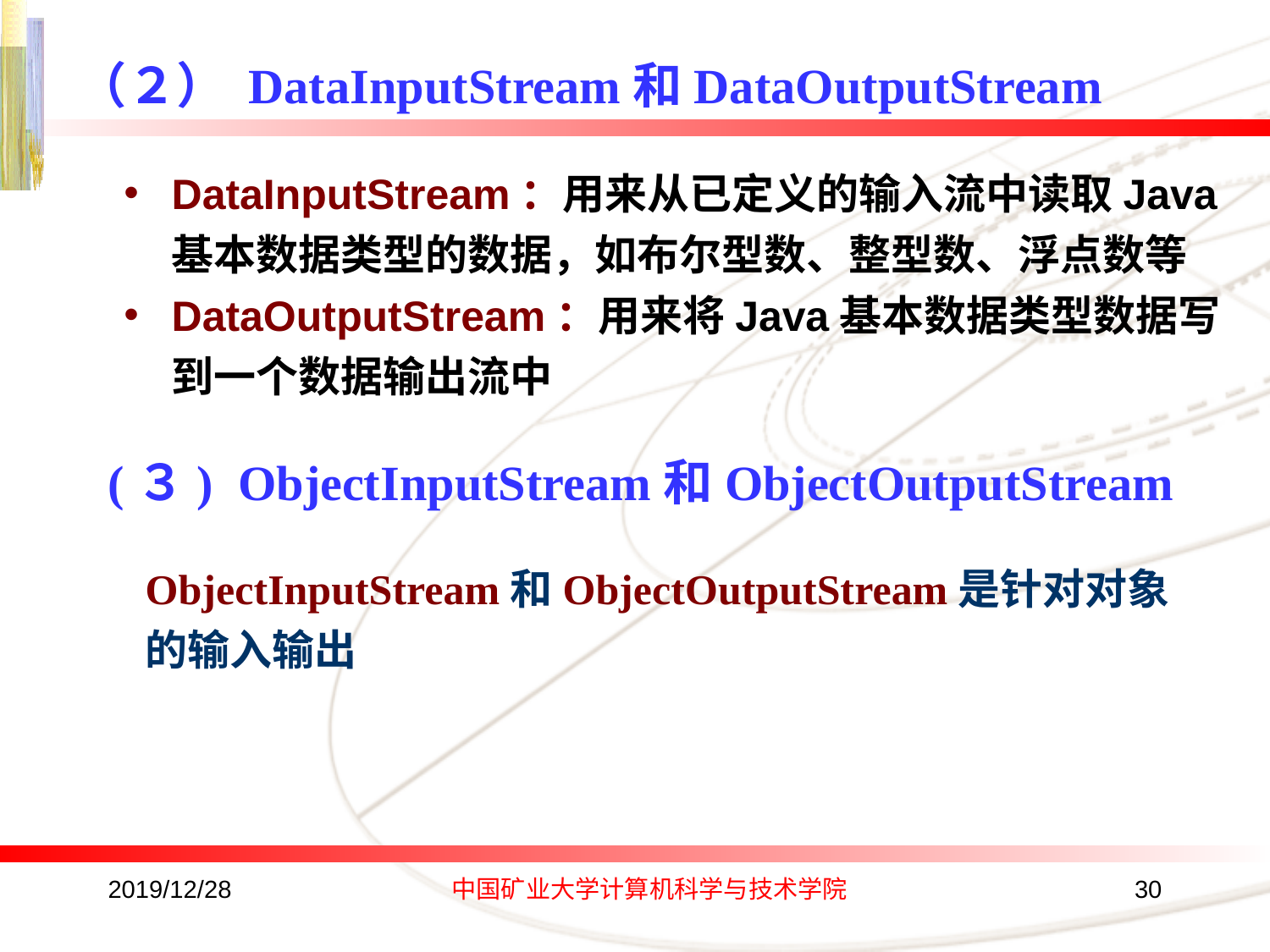

（２） DataInputStream和DataOutputStream
DataInputStream：用来从已定义的输入流中读取Java基本数据类型的数据，如布尔型数、整型数、浮点数等
DataOutputStream：用来将Java基本数据类型数据写到一个数据输出流中
(３)  ObjectInputStream和ObjectOutputStream
ObjectInputStream和ObjectOutputStream是针对对象的输入输出
2019/12/28
中国矿业大学计算机科学与技术学院
30